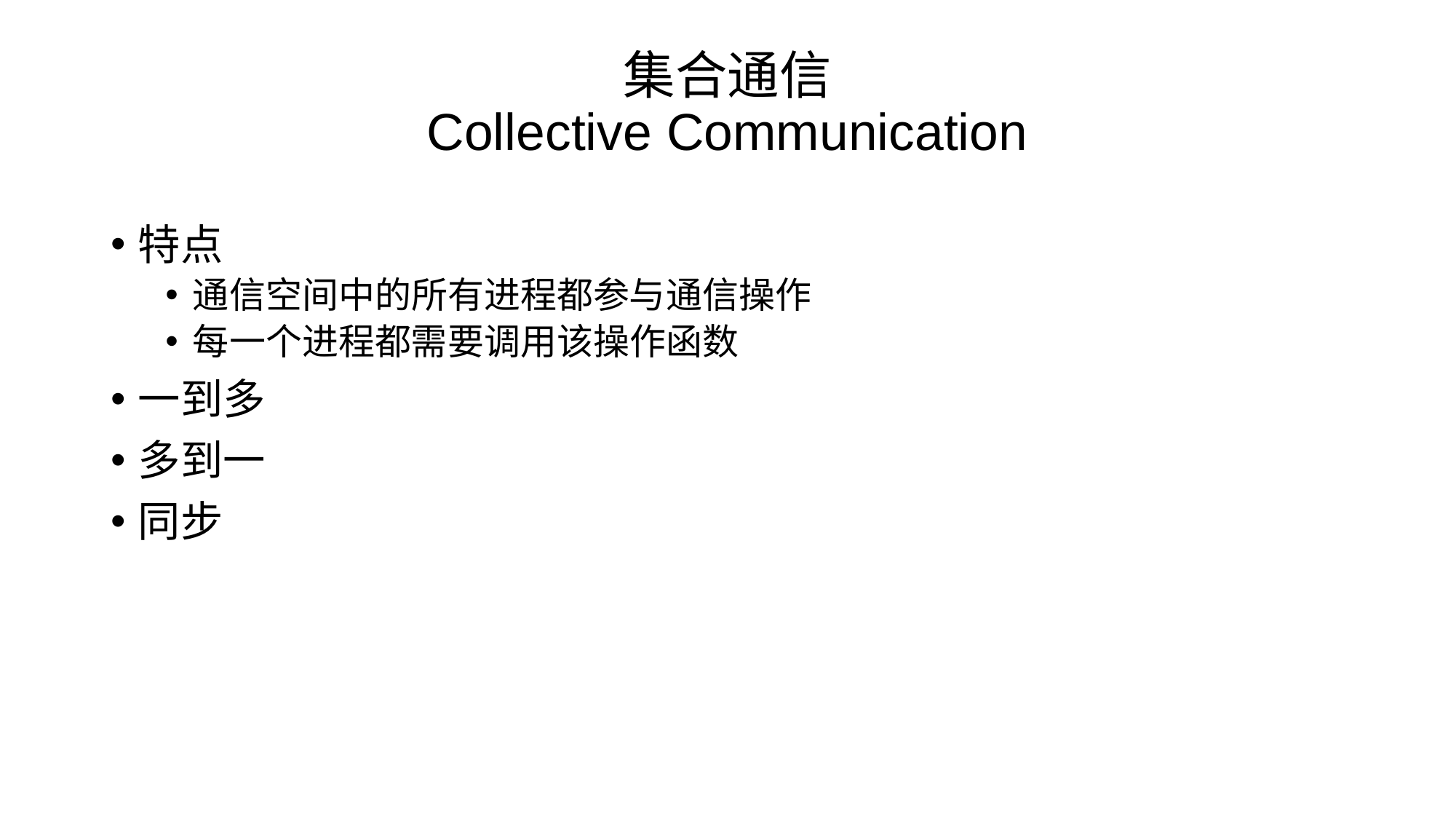

# 集合通信 Collective Communication
特点
通信空间中的所有进程都参与通信操作
每一个进程都需要调用该操作函数
一到多
多到一
同步